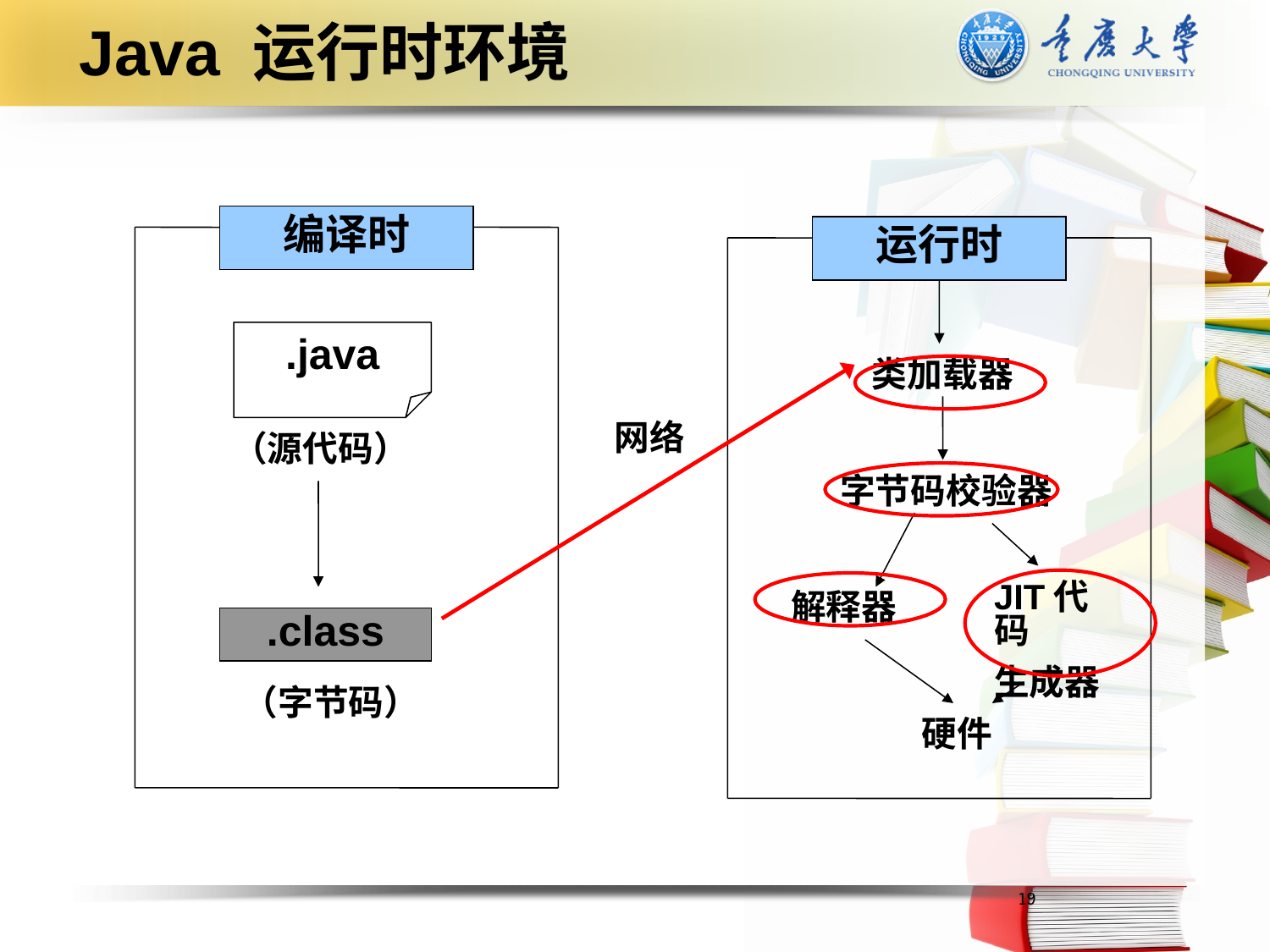

# Java 运行时环境
编译时
运行时

.java
类加载器

网络
（源代码）
字节码校验器

JIT代码
生成器
解释器
.class

（字节码）

硬件

19